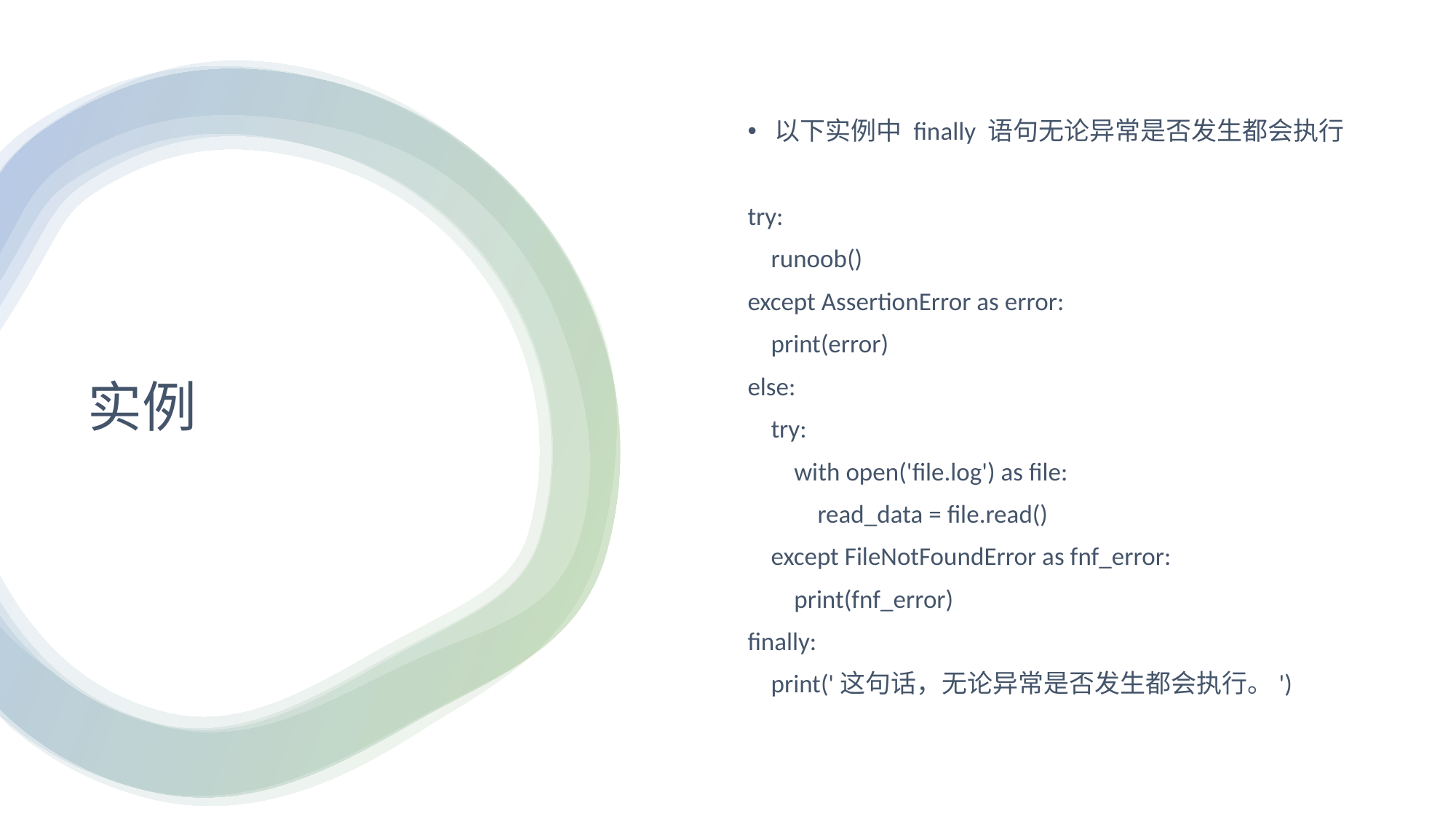

以下实例中 finally 语句无论异常是否发生都会执行

try:
    runoob()
except AssertionError as error:
    print(error)
else:
    try:
        with open('file.log') as file:
            read_data = file.read()
    except FileNotFoundError as fnf_error:
        print(fnf_error)
finally:
    print('这句话，无论异常是否发生都会执行。')
# 实例